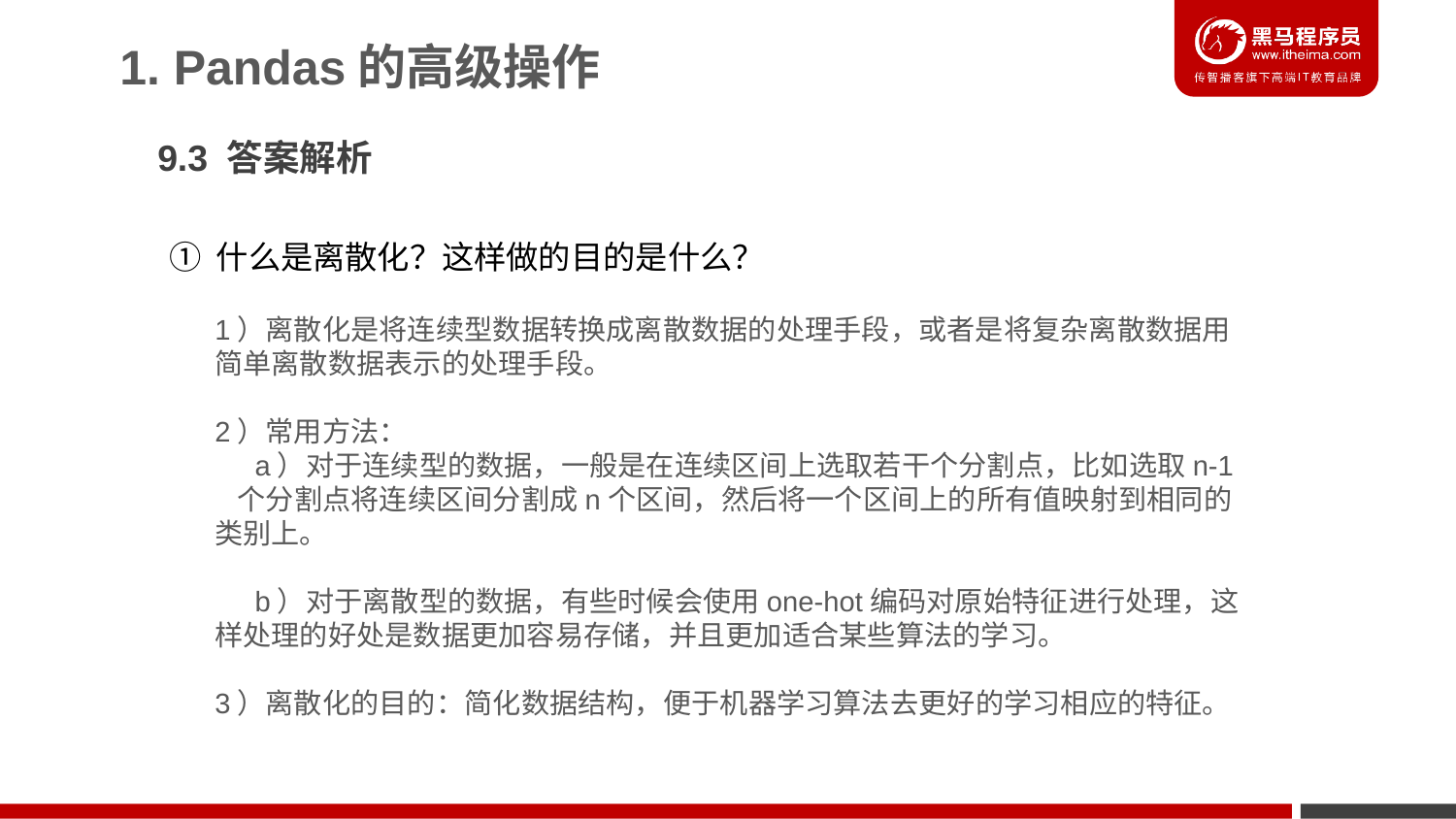

1. Pandas的高级操作
9.3 答案解析
① 什么是离散化？这样做的目的是什么？
1）离散化是将连续型数据转换成离散数据的处理手段，或者是将复杂离散数据用简单离散数据表示的处理手段。

2）常用方法：
     a）对于连续型的数据，一般是在连续区间上选取若干个分割点，比如选取n-1   个分割点将连续区间分割成n个区间，然后将一个区间上的所有值映射到相同的类别上。

     b）对于离散型的数据，有些时候会使用one-hot编码对原始特征进行处理，这样处理的好处是数据更加容易存储，并且更加适合某些算法的学习。

3）离散化的目的：简化数据结构，便于机器学习算法去更好的学习相应的特征。